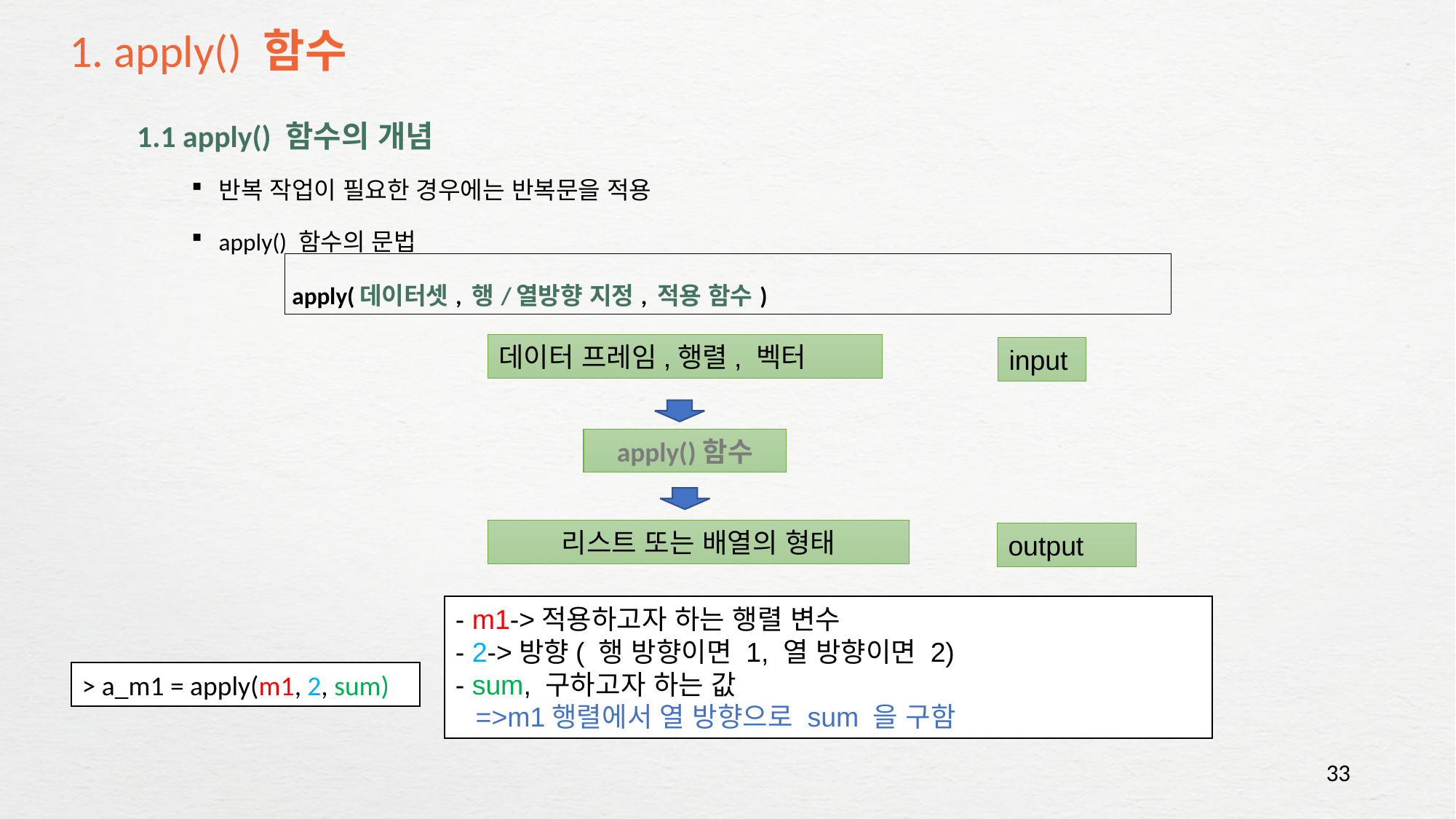

# 1. apply() 함수
1.1 apply() 함수의 개념
반복 작업이 필요한 경우에는 반복문을 적용
apply() 함수의 문법

| apply(데이터셋, 행/열방향 지정, 적용 함수) |
| --- |
데이터 프레임,행렬, 벡터
input

apply()함수

리스트 또는 배열의 형태
output
- m1->적용하고자 하는 행렬 변수
- 2->방향( 행 방향이면 1, 열 방향이면 2)
- sum, 구하고자 하는 값

> a_m1 = apply(m1, 2, sum)
=>m1행렬에서 열 방향으로 sum 을 구함
33